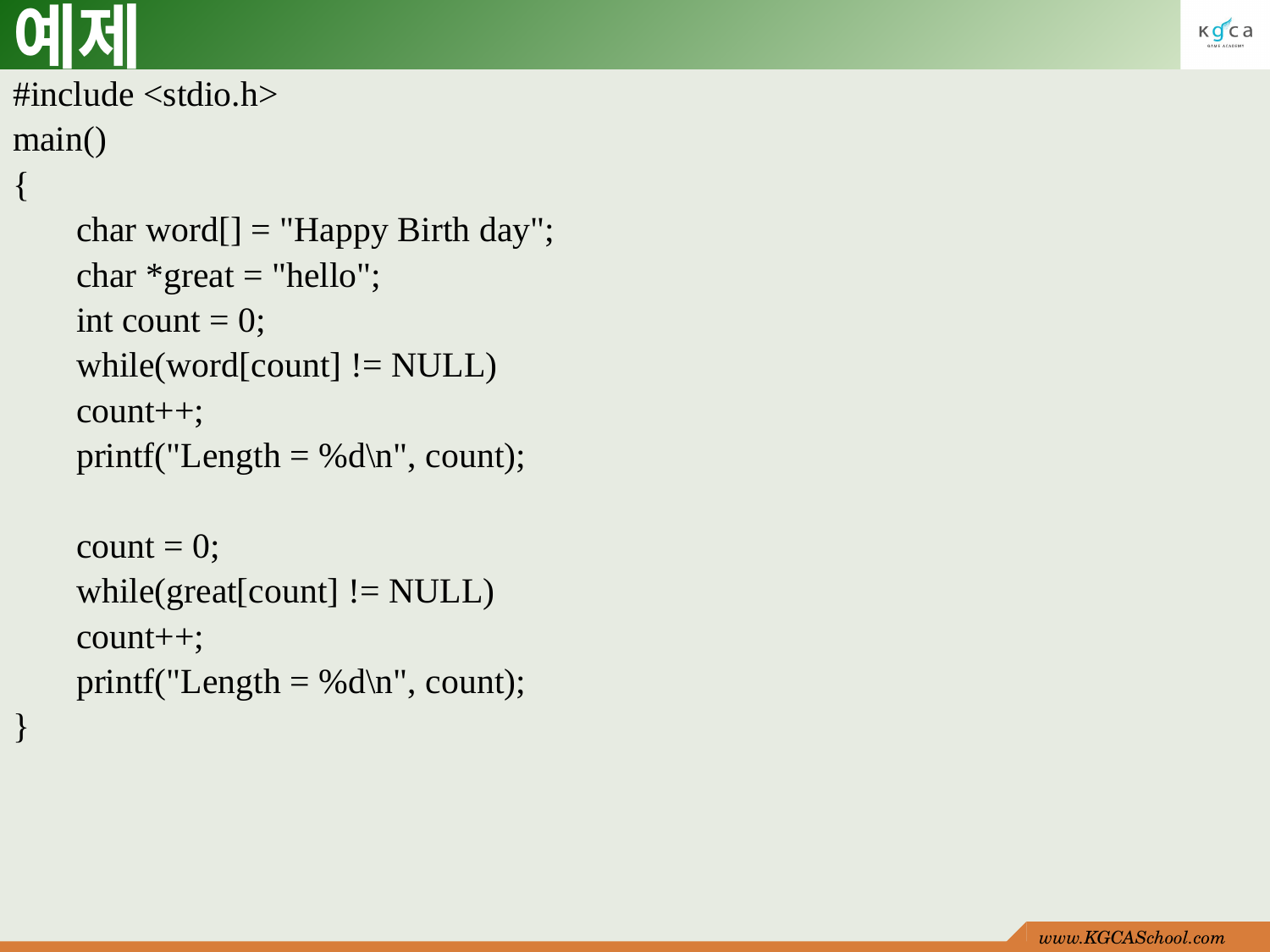

# 예제
#include <stdio.h>
main()
{
char word[] = "Happy Birth day";
char *great = "hello";
int count = 0;
while(word[count] != NULL)
count++;
printf("Length = %d\n", count);

count = 0;
while(great[count] != NULL)
count++;
printf("Length = %d\n", count);
}